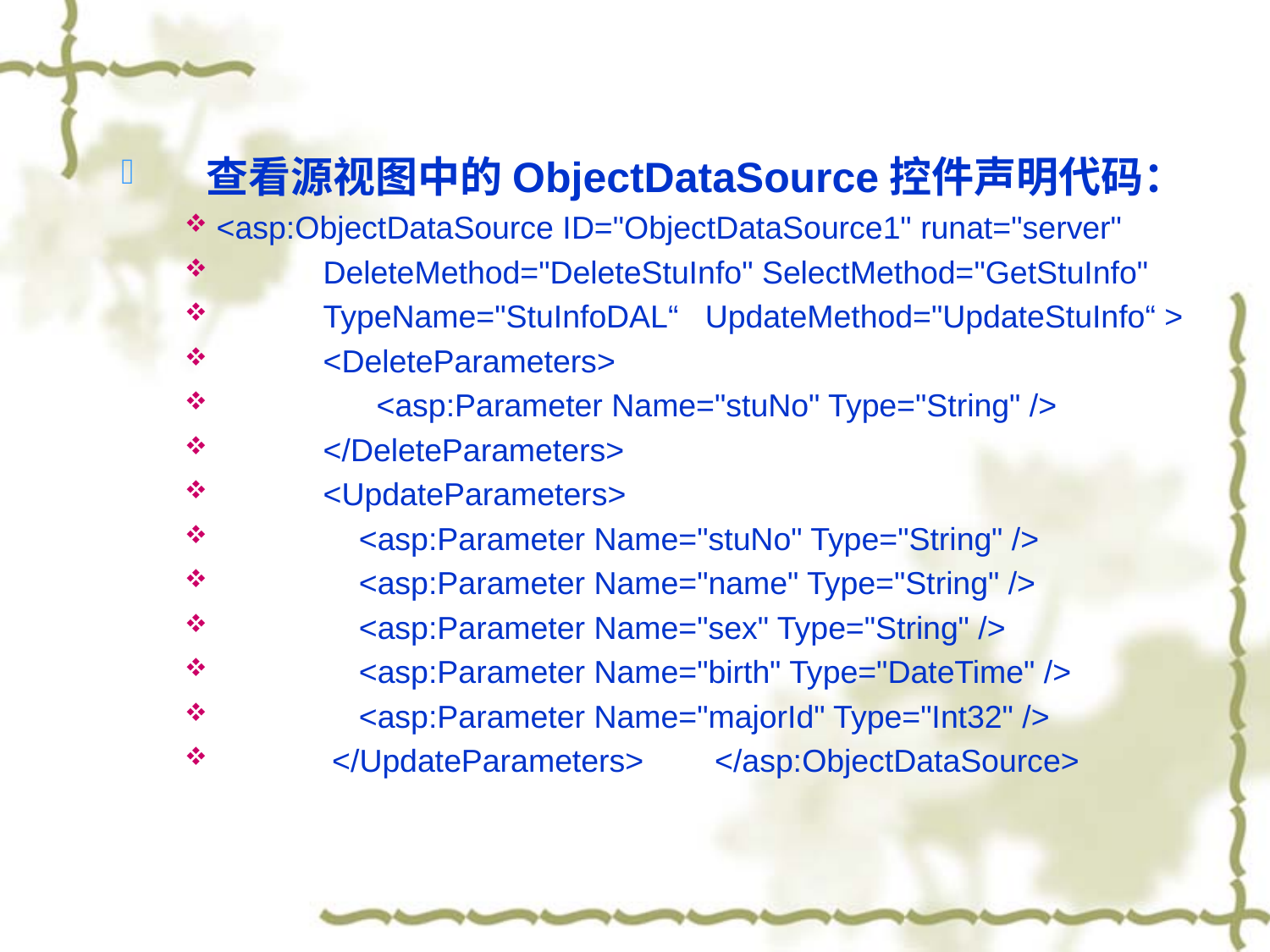

查看源视图中的ObjectDataSource控件声明代码：
<asp:ObjectDataSource ID="ObjectDataSource1" runat="server"
            DeleteMethod="DeleteStuInfo" SelectMethod="GetStuInfo"
            TypeName="StuInfoDAL“   UpdateMethod="UpdateStuInfo“ >
            <DeleteParameters>
                  <asp:Parameter Name="stuNo" Type="String" />
            </DeleteParameters>
            <UpdateParameters>
                <asp:Parameter Name="stuNo" Type="String" />
                <asp:Parameter Name="name" Type="String" />
                <asp:Parameter Name="sex" Type="String" />
                <asp:Parameter Name="birth" Type="DateTime" />
                <asp:Parameter Name="majorId" Type="Int32" />
             </UpdateParameters>        </asp:ObjectDataSource>